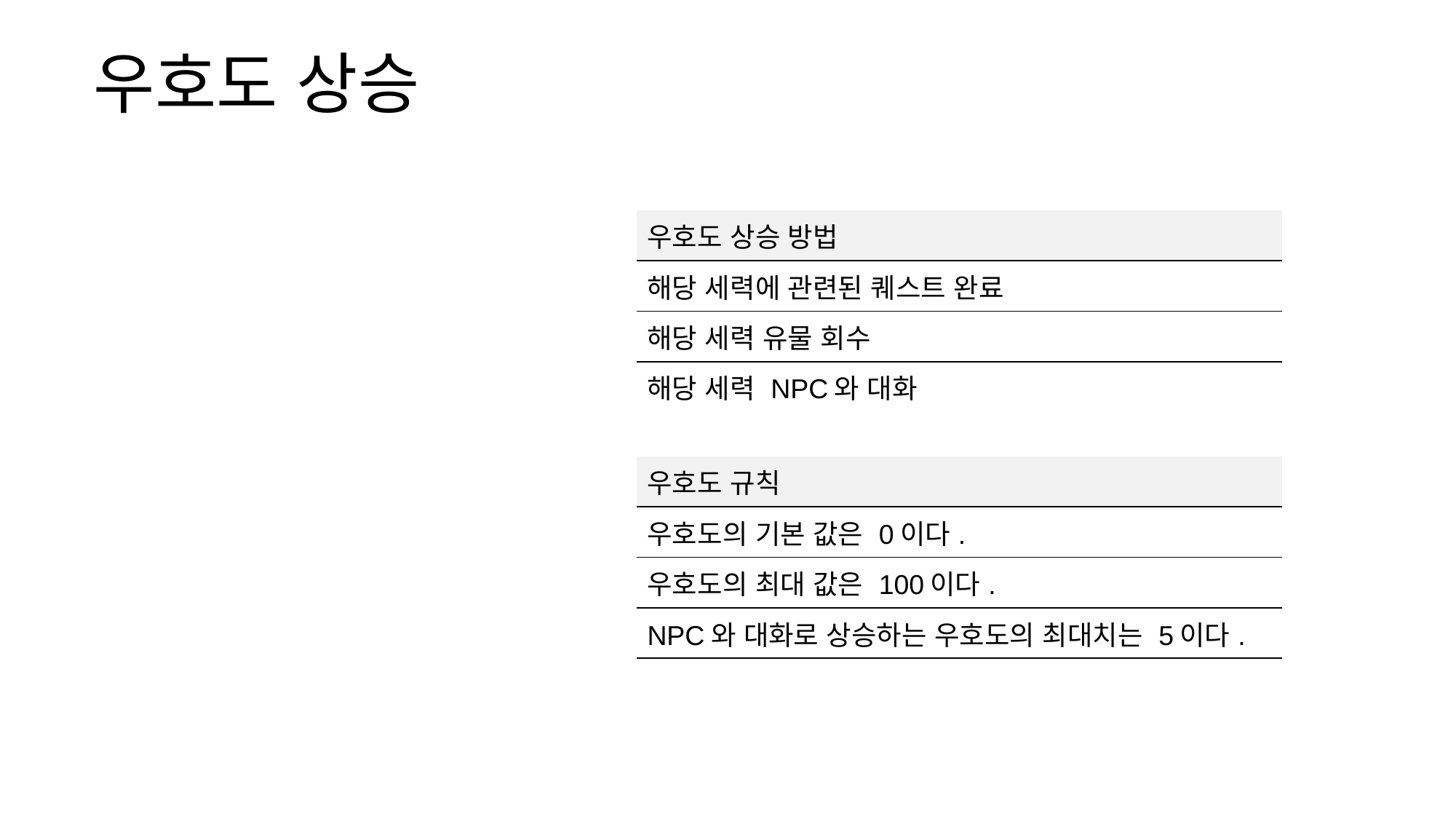

우호도 상승
| 우호도 상승 방법 |
| --- |
| 해당 세력에 관련된 퀘스트 완료 |
| 해당 세력 유물 회수 |
| 해당 세력 NPC와 대화 |
|  |
| 우호도 규칙 |
| 우호도의 기본 값은 0이다. |
| 우호도의 최대 값은 100이다. |
| NPC와 대화로 상승하는 우호도의 최대치는 5이다. |